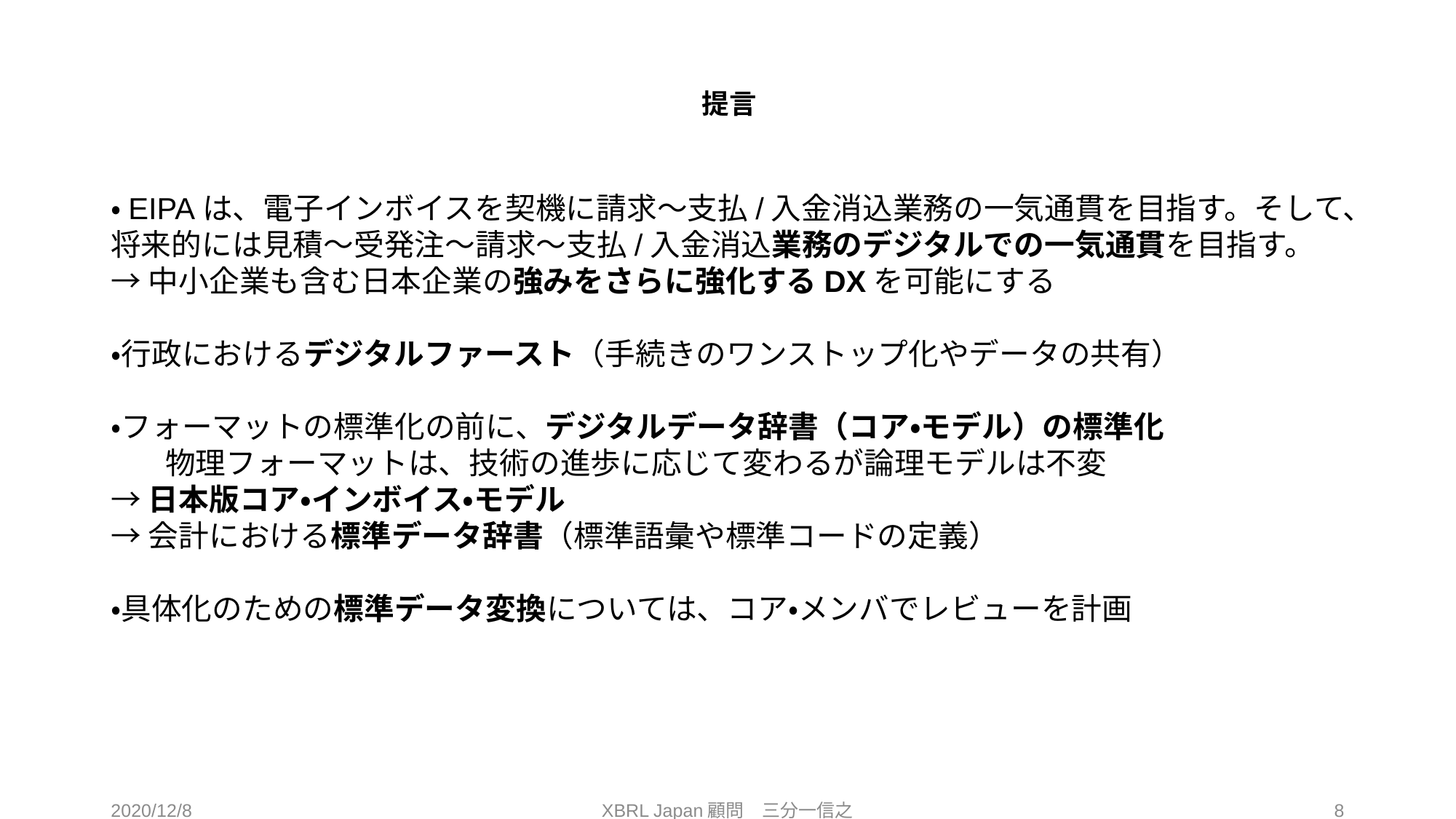

提言
・EIPAは、電子インボイスを契機に請求～支払/入金消込業務の一気通貫を目指す。そして、将来的には見積～受発注～請求～支払/入金消込業務のデジタルでの一気通貫を目指す。
→中小企業も含む日本企業の強みをさらに強化するDXを可能にする

・行政におけるデジタルファースト（手続きのワンストップ化やデータの共有）

・フォーマットの標準化の前に、デジタルデータ辞書（コア・モデル）の標準化
物理フォーマットは、技術の進歩に応じて変わるが論理モデルは不変
→日本版コア・インボイス・モデル
→会計における標準データ辞書（標準語彙や標準コードの定義）

・具体化のための標準データ変換については、コア・メンバでレビューを計画
2020/12/8
XBRL Japan顧問　三分一信之
8